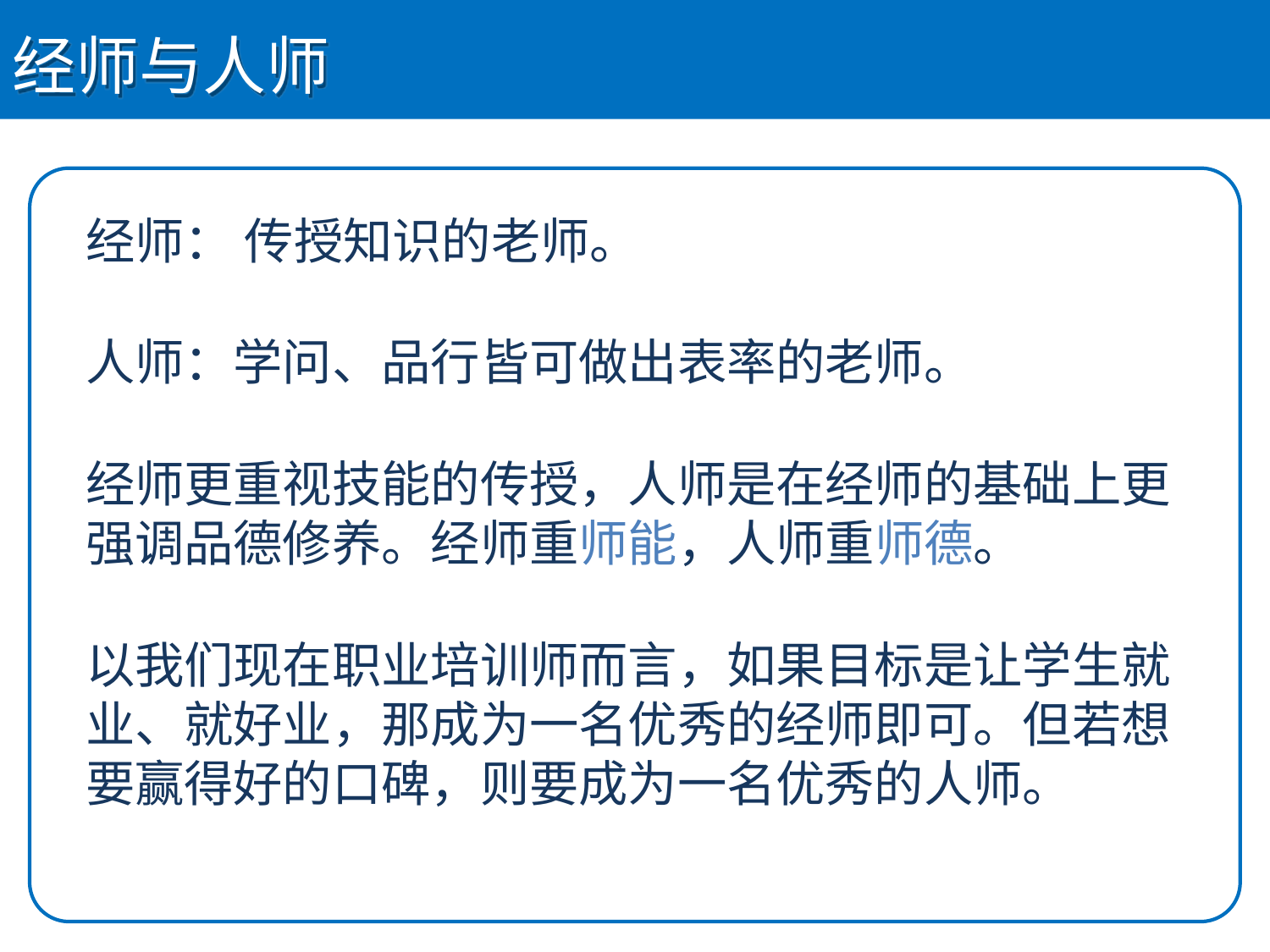

经师与人师

经师： 传授知识的老师。
人师：学问、品行皆可做出表率的老师。
经师更重视技能的传授，人师是在经师的基础上更强调品德修养。经师重师能，人师重师德。
以我们现在职业培训师而言，如果目标是让学生就业、就好业，那成为一名优秀的经师即可。但若想要赢得好的口碑，则要成为一名优秀的人师。